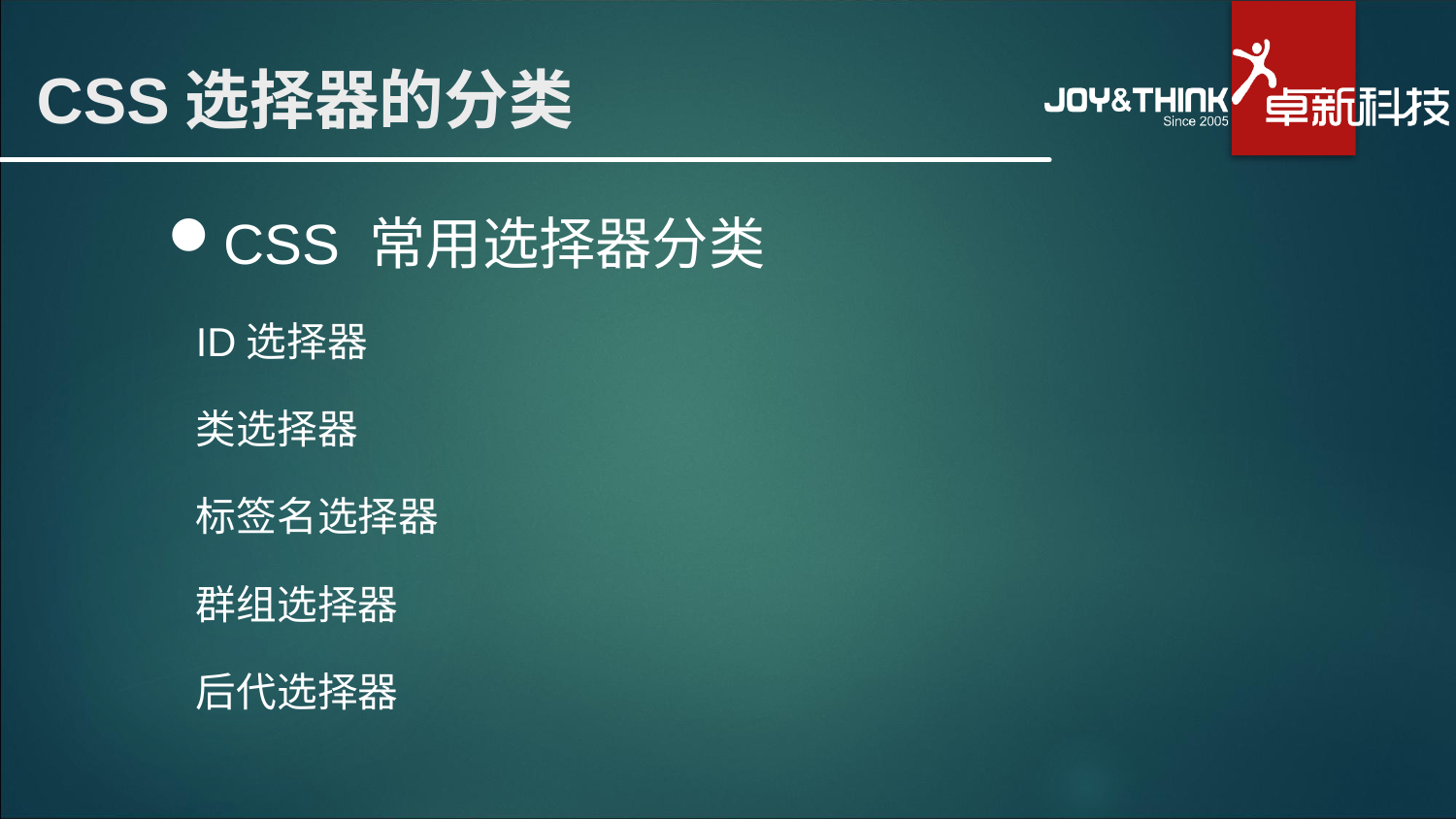

# CSS选择器的分类
CSS 常用选择器分类
ID选择器
类选择器
标签名选择器
群组选择器
后代选择器